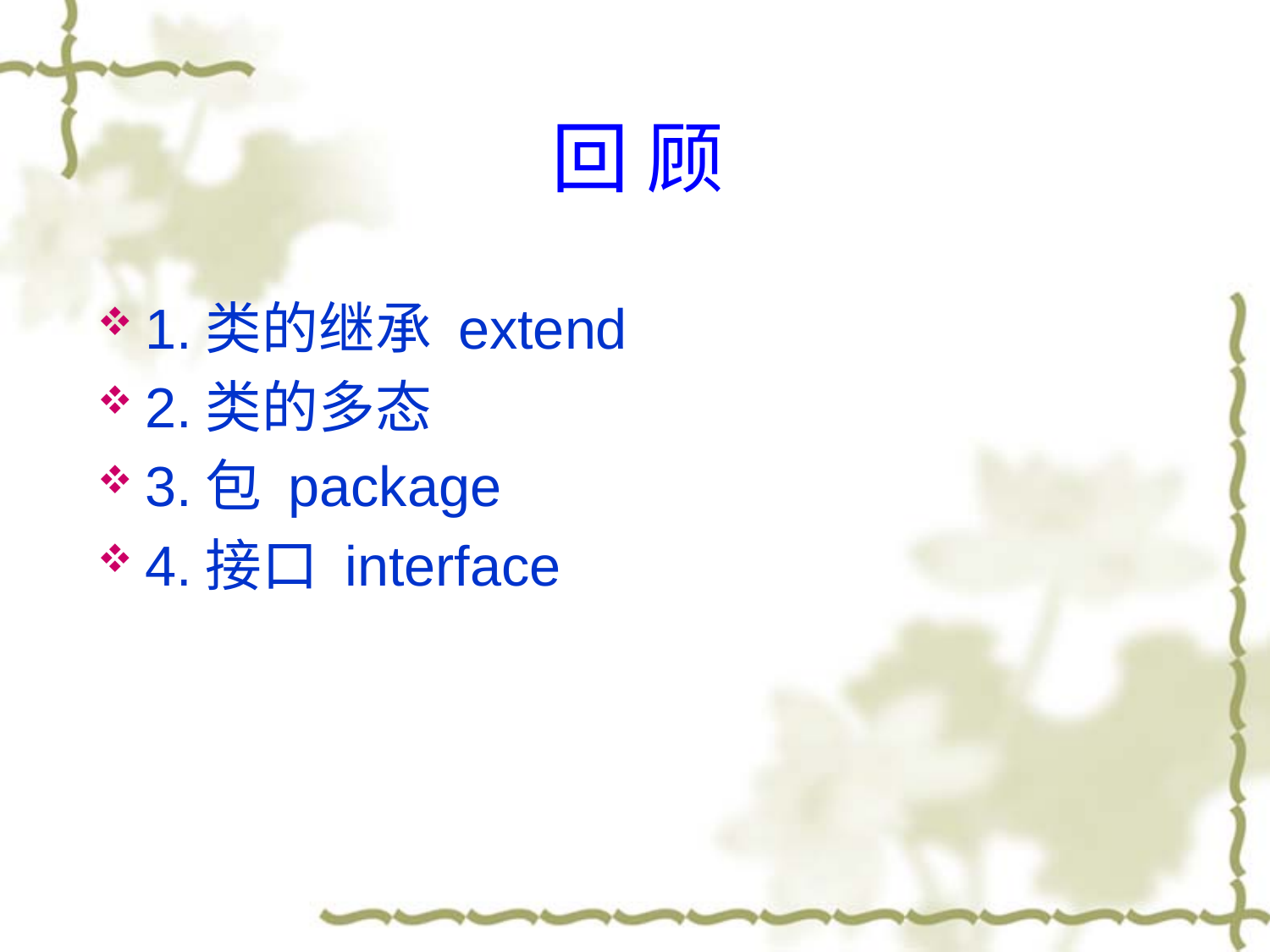

# 回 顾
1.类的继承 extend
2.类的多态
3.包 package
4.接口 interface